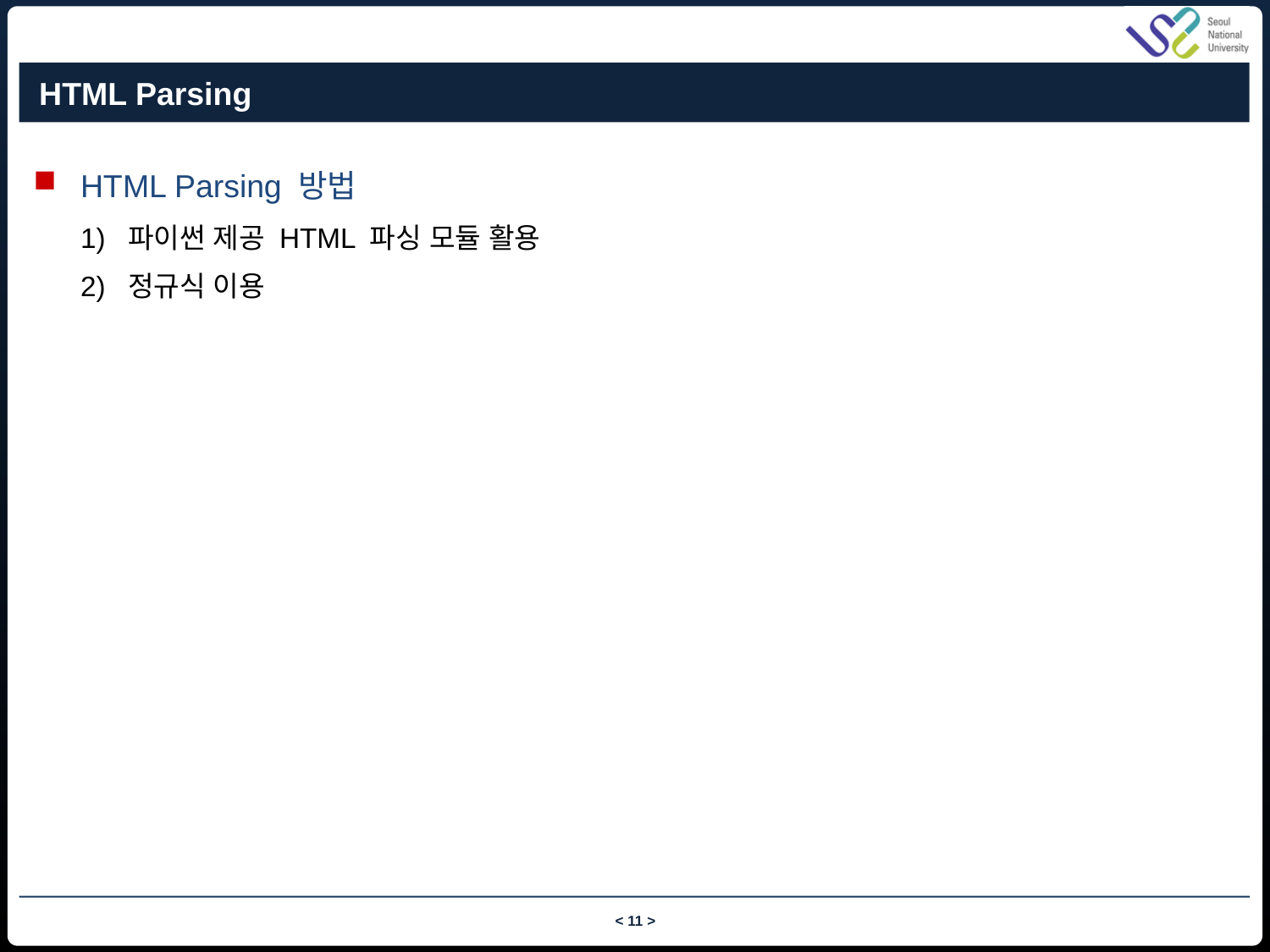

# HTML Parsing
HTML Parsing 방법
파이썬 제공 HTML 파싱 모듈 활용
정규식 이용